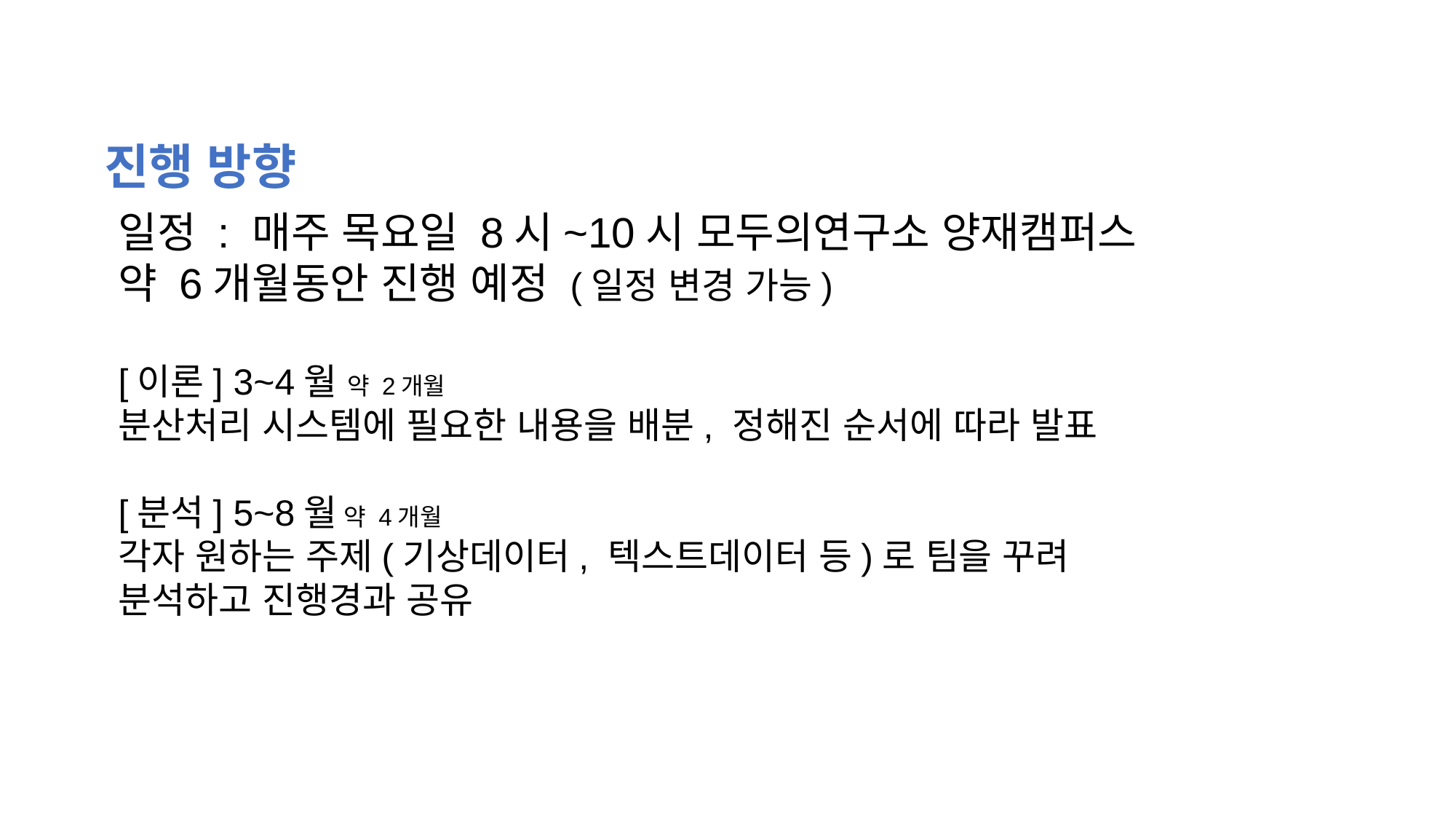

진행 방향
일정 : 매주 목요일 8시~10시 모두의연구소 양재캠퍼스
약 6개월동안 진행 예정 (일정 변경 가능)

[이론] 3~4월 약 2개월
분산처리 시스템에 필요한 내용을 배분, 정해진 순서에 따라 발표

[분석] 5~8월 약 4개월
각자 원하는 주제(기상데이터, 텍스트데이터 등)로 팀을 꾸려
분석하고 진행경과 공유